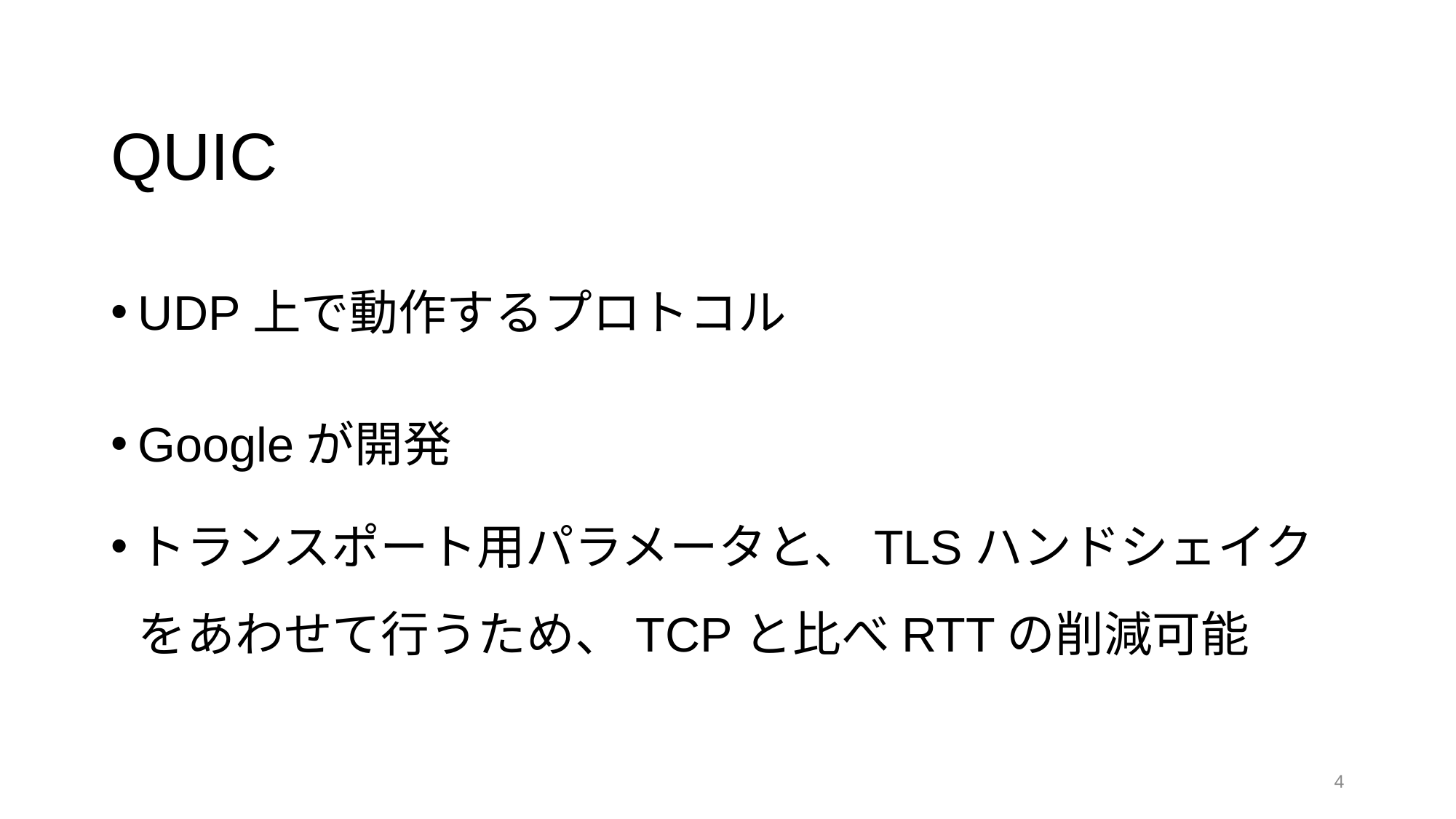

# QUIC
UDP上で動作するプロトコル
Googleが開発
トランスポート用パラメータと、TLSハンドシェイクをあわせて行うため、TCPと比べRTTの削減可能
4